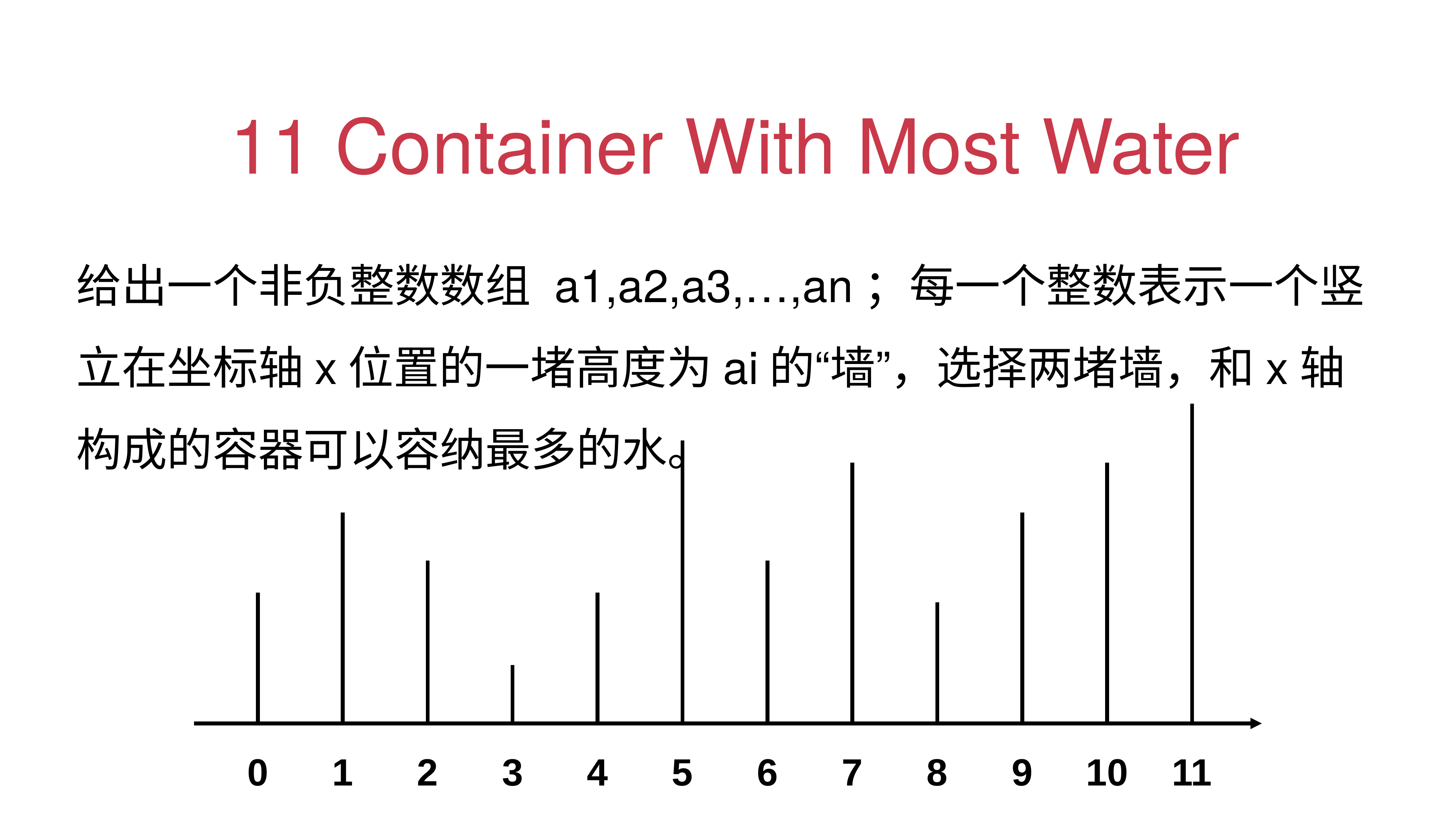

# 11 Container With Most Water
给出一个非负整数数组 a1,a2,a3,…,an；每一个整数表示一个竖立在坐标轴x位置的一堵高度为ai的“墙”，选择两堵墙，和x轴构成的容器可以容纳最多的水。

0
1
2
3
4
5
6
7
8
9
10
11